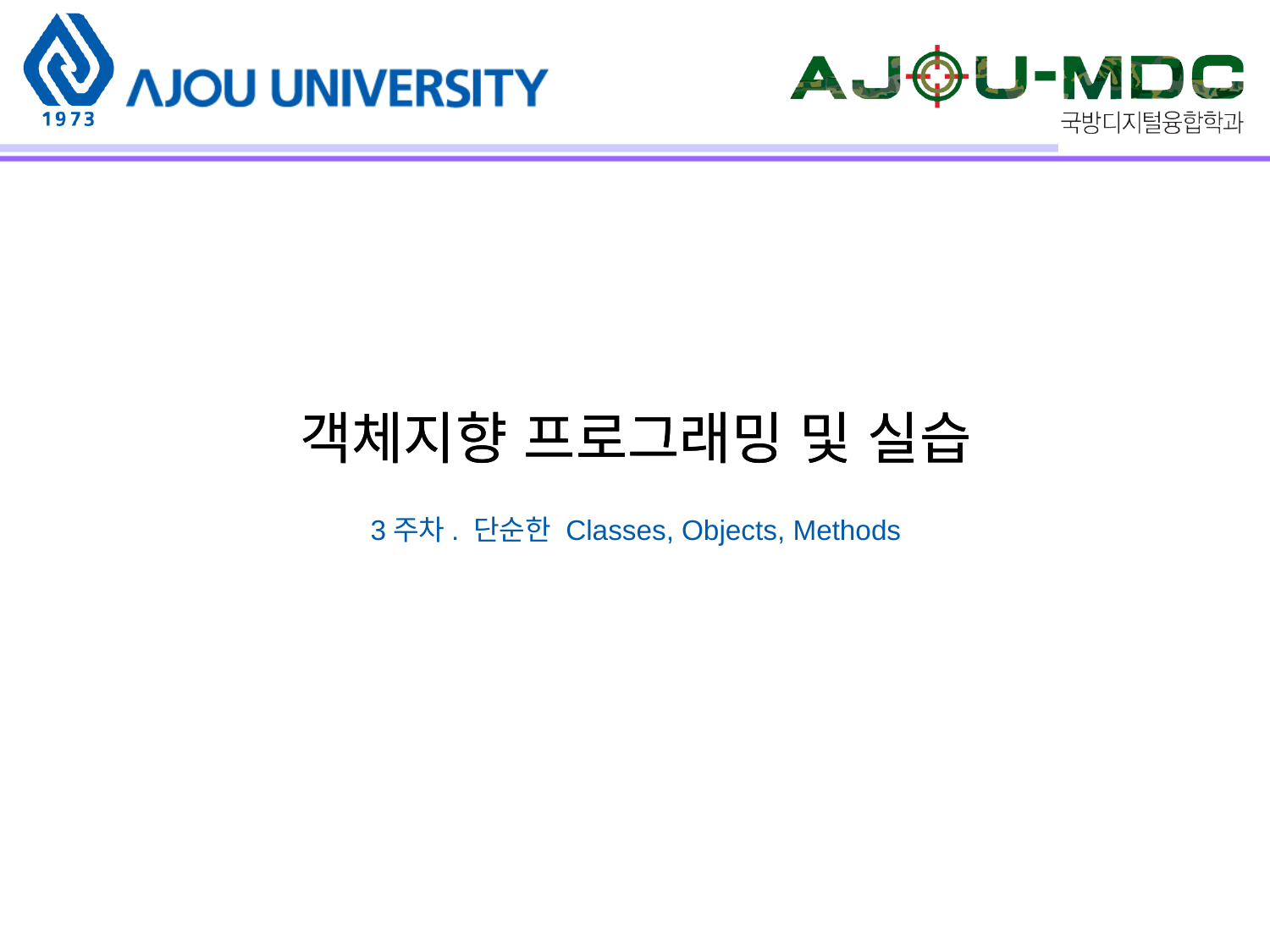

객체지향 프로그래밍 및 실습
3주차. 단순한 Classes, Objects, Methods